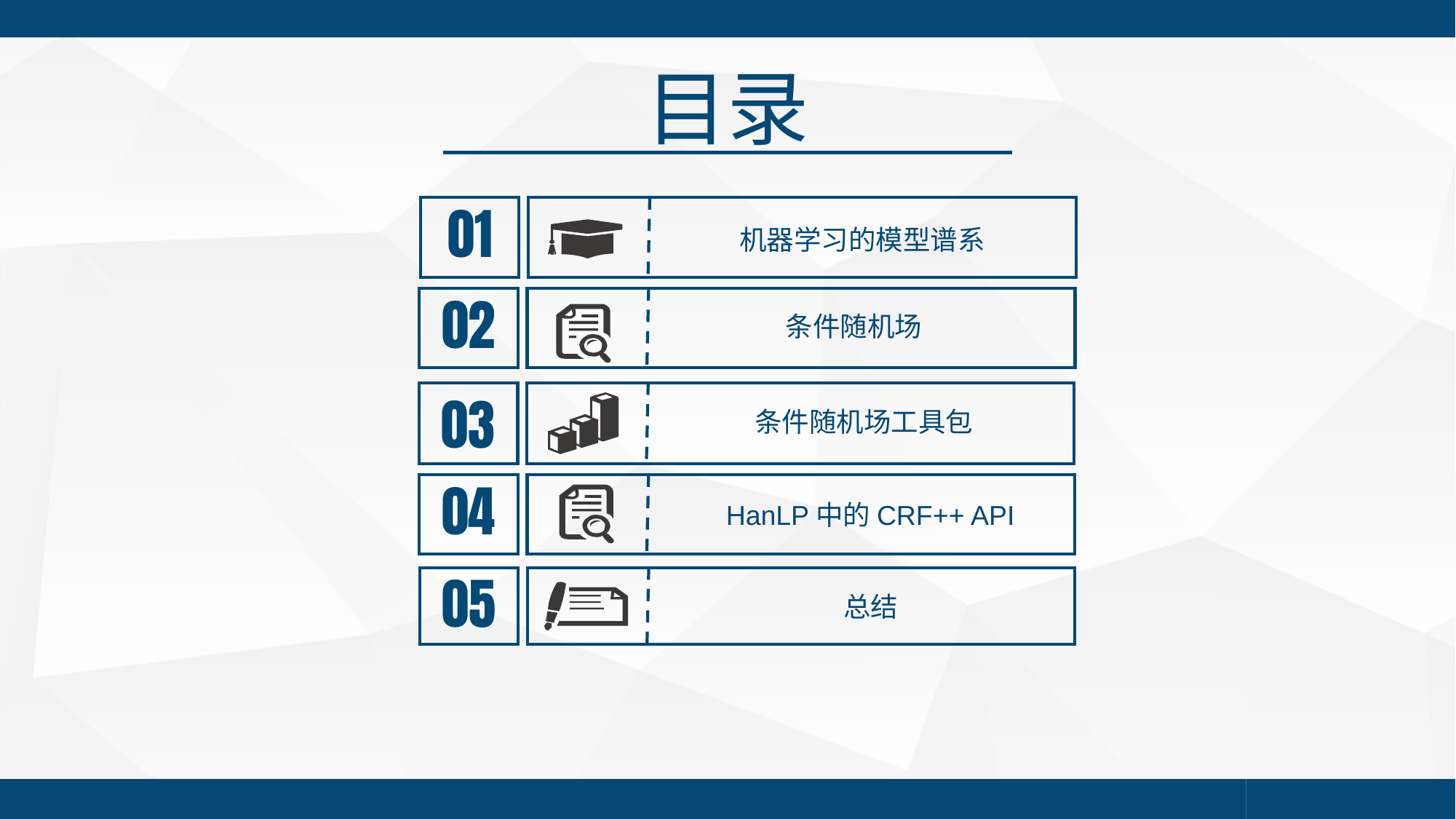

目录

01

机器学习的模型谱系

02

条件随机场

03

条件随机场工具包

04

HanLP中的CRF++ API

05

总结